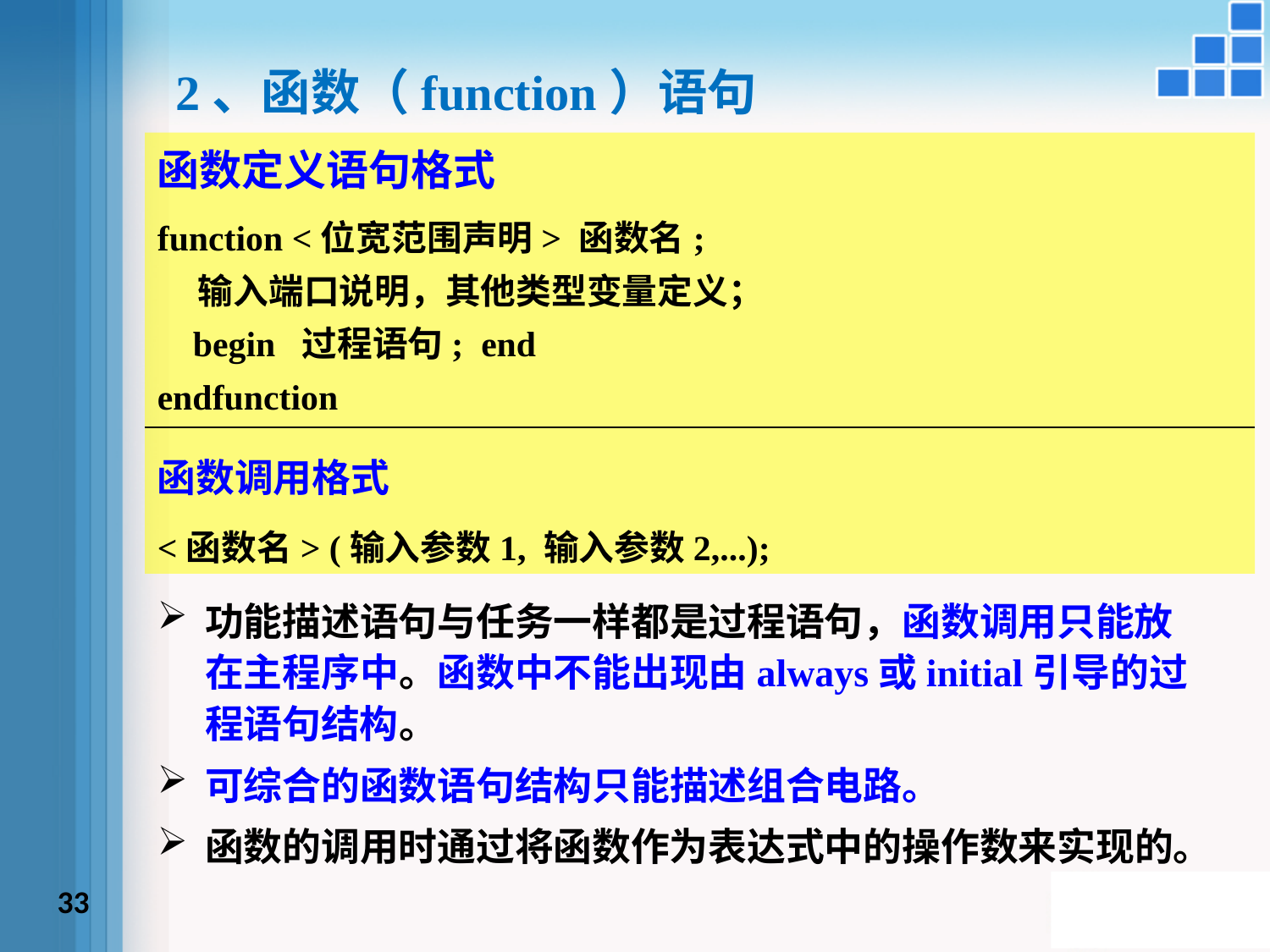

2、函数（function）语句
函数定义语句格式
function <位宽范围声明> 函数名;
    输入端口说明，其他类型变量定义；
    begin  过程语句;  end
endfunction
函数调用格式
<函数名> (输入参数1, 输入参数2,...);
功能描述语句与任务一样都是过程语句，函数调用只能放在主程序中。函数中不能出现由always或initial引导的过程语句结构。
可综合的函数语句结构只能描述组合电路。
函数的调用时通过将函数作为表达式中的操作数来实现的。

33